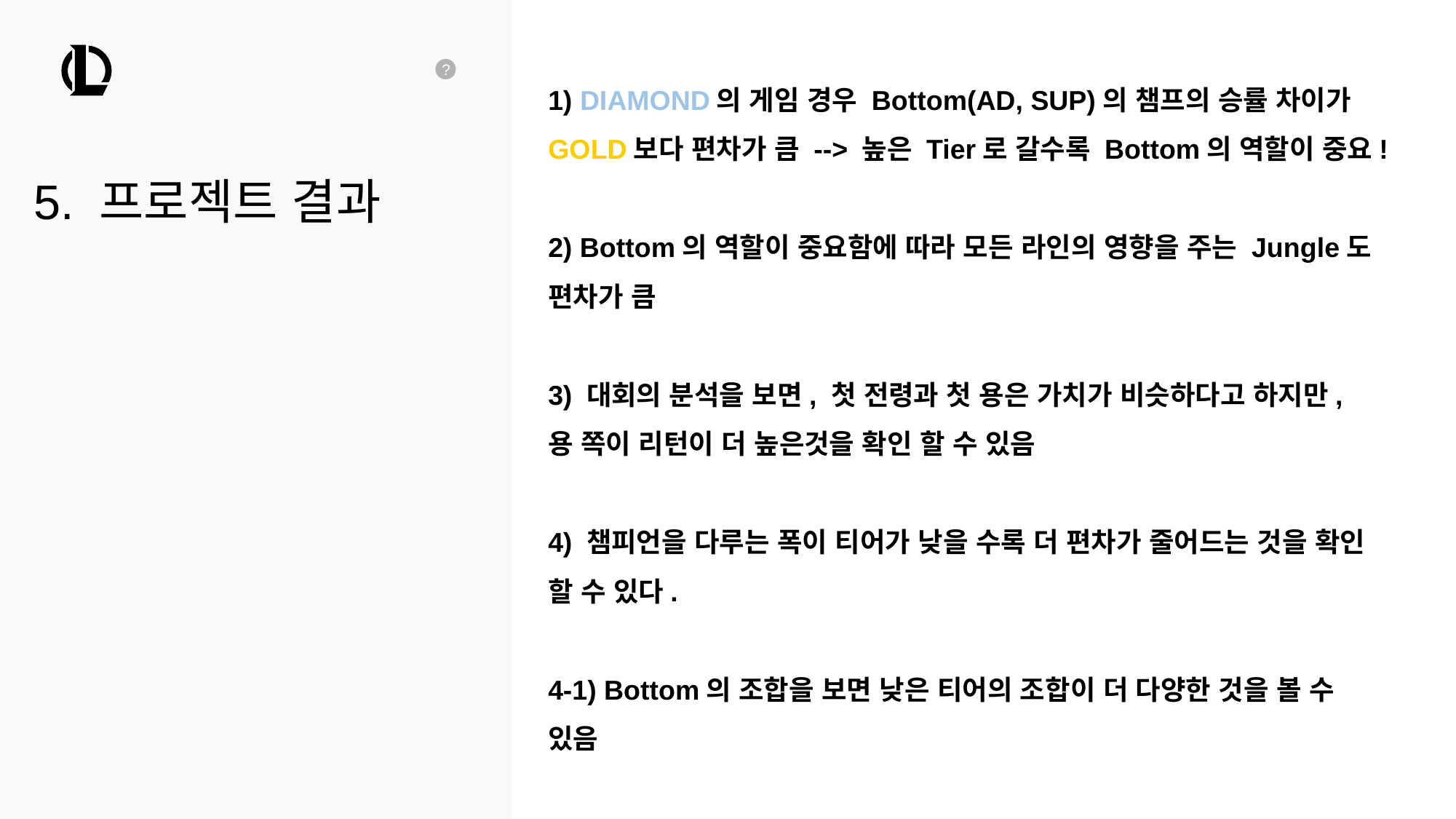

?
1) DIAMOND의 게임 경우 Bottom(AD, SUP)의 챔프의 승률 차이가 GOLD보다 편차가 큼 --> 높은 Tier로 갈수록 Bottom의 역할이 중요!

2) Bottom의 역할이 중요함에 따라 모든 라인의 영향을 주는 Jungle도 편차가 큼

3) 대회의 분석을 보면, 첫 전령과 첫 용은 가치가 비슷하다고 하지만, 용 쪽이 리턴이 더 높은것을 확인 할 수 있음

4) 챔피언을 다루는 폭이 티어가 낮을 수록 더 편차가 줄어드는 것을 확인 할 수 있다.

4-1) Bottom의 조합을 보면 낮은 티어의 조합이 더 다양한 것을 볼 수 있음
5. 프로젝트 결과